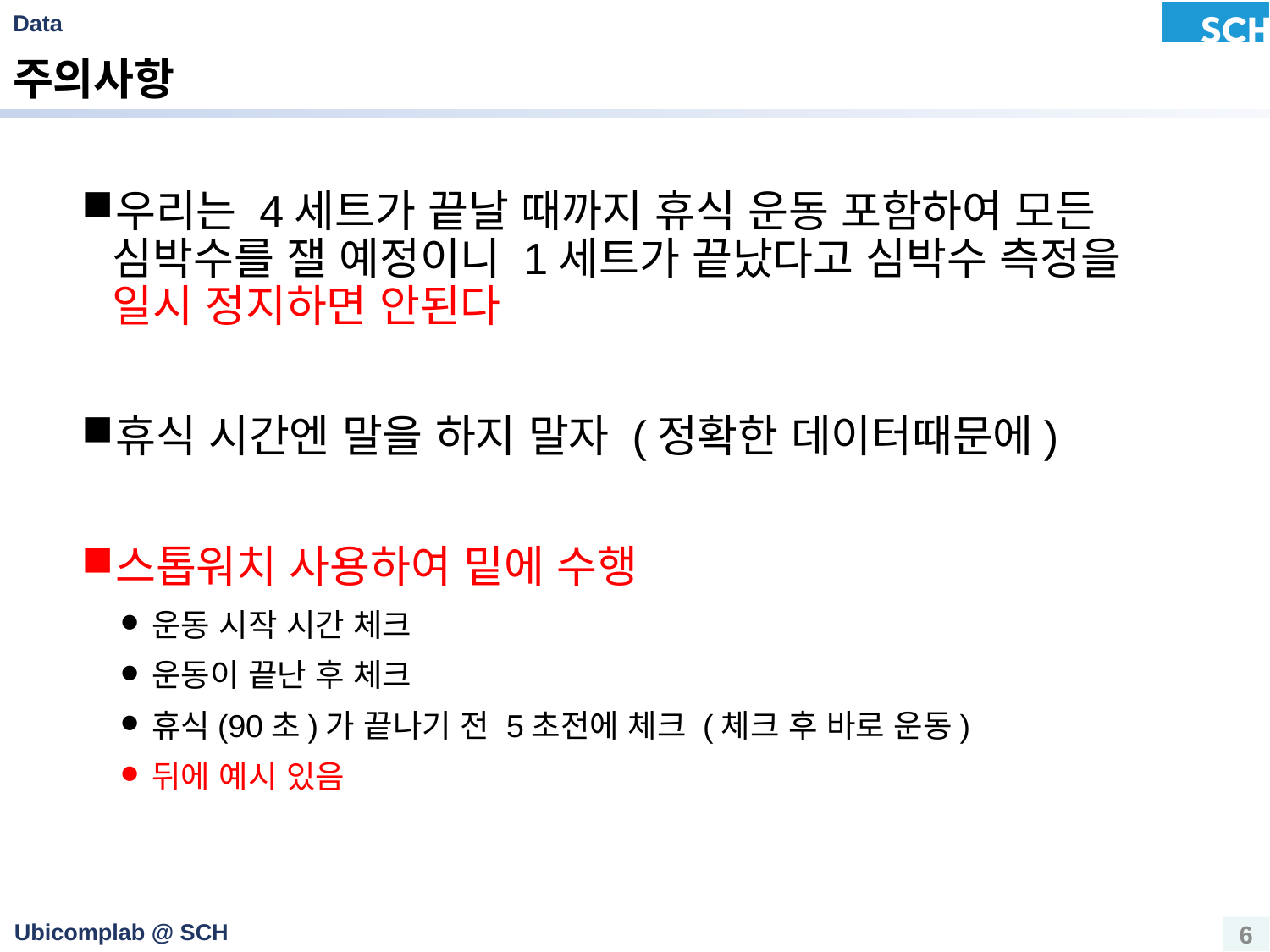

# 주의사항
우리는 4세트가 끝날 때까지 휴식 운동 포함하여 모든 심박수를 잴 예정이니 1세트가 끝났다고 심박수 측정을 일시 정지하면 안된다

휴식 시간엔 말을 하지 말자 (정확한 데이터때문에)

스톱워치 사용하여 밑에 수행
운동 시작 시간 체크
운동이 끝난 후 체크
휴식(90초)가 끝나기 전 5초전에 체크 (체크 후 바로 운동)
뒤에 예시 있음

6